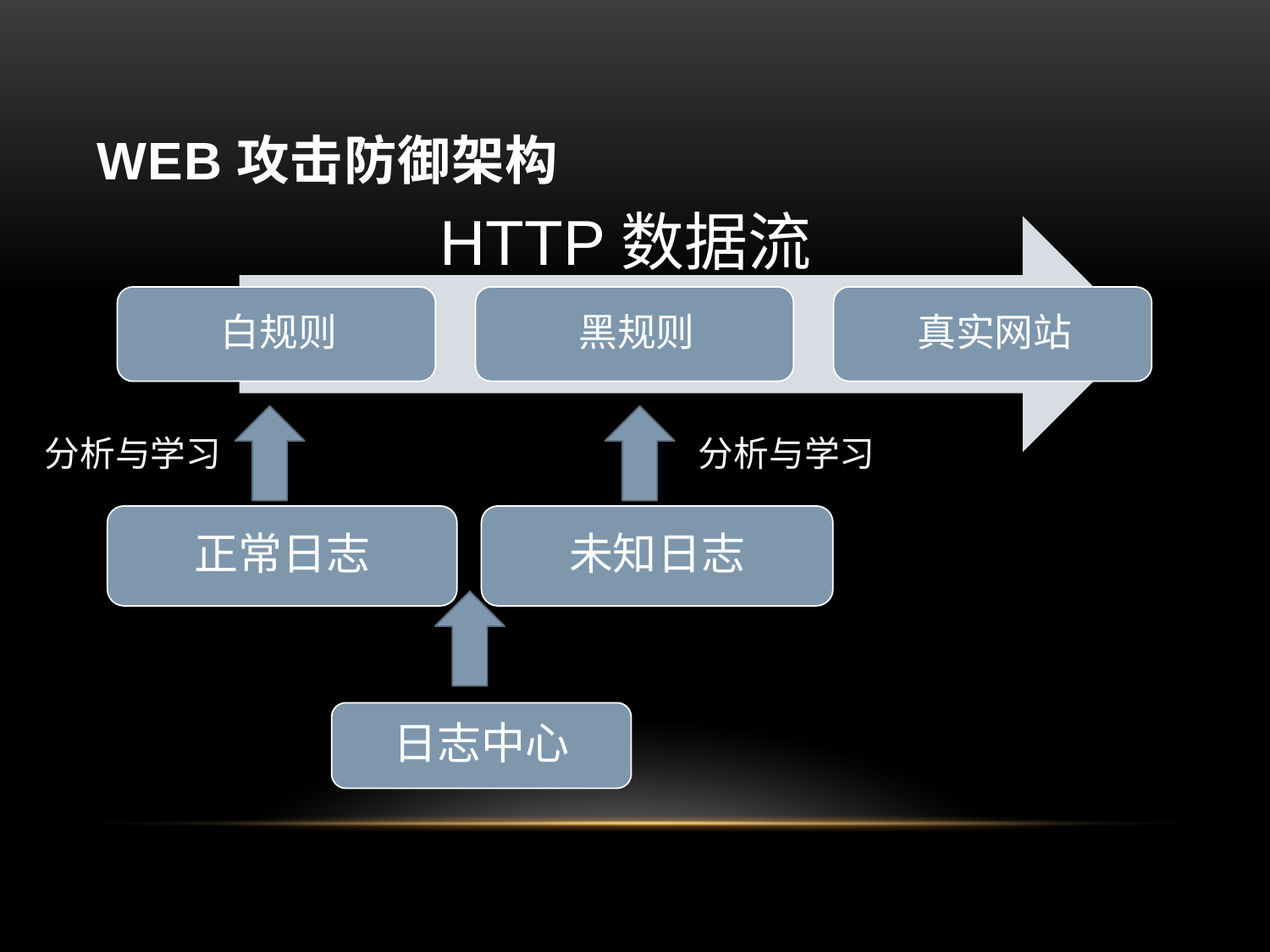

# Web攻击防御架构
HTTP数据流
白规则
黑规则
真实网站

分析与学习
分析与学习

未知日志

正常日志

日志中心